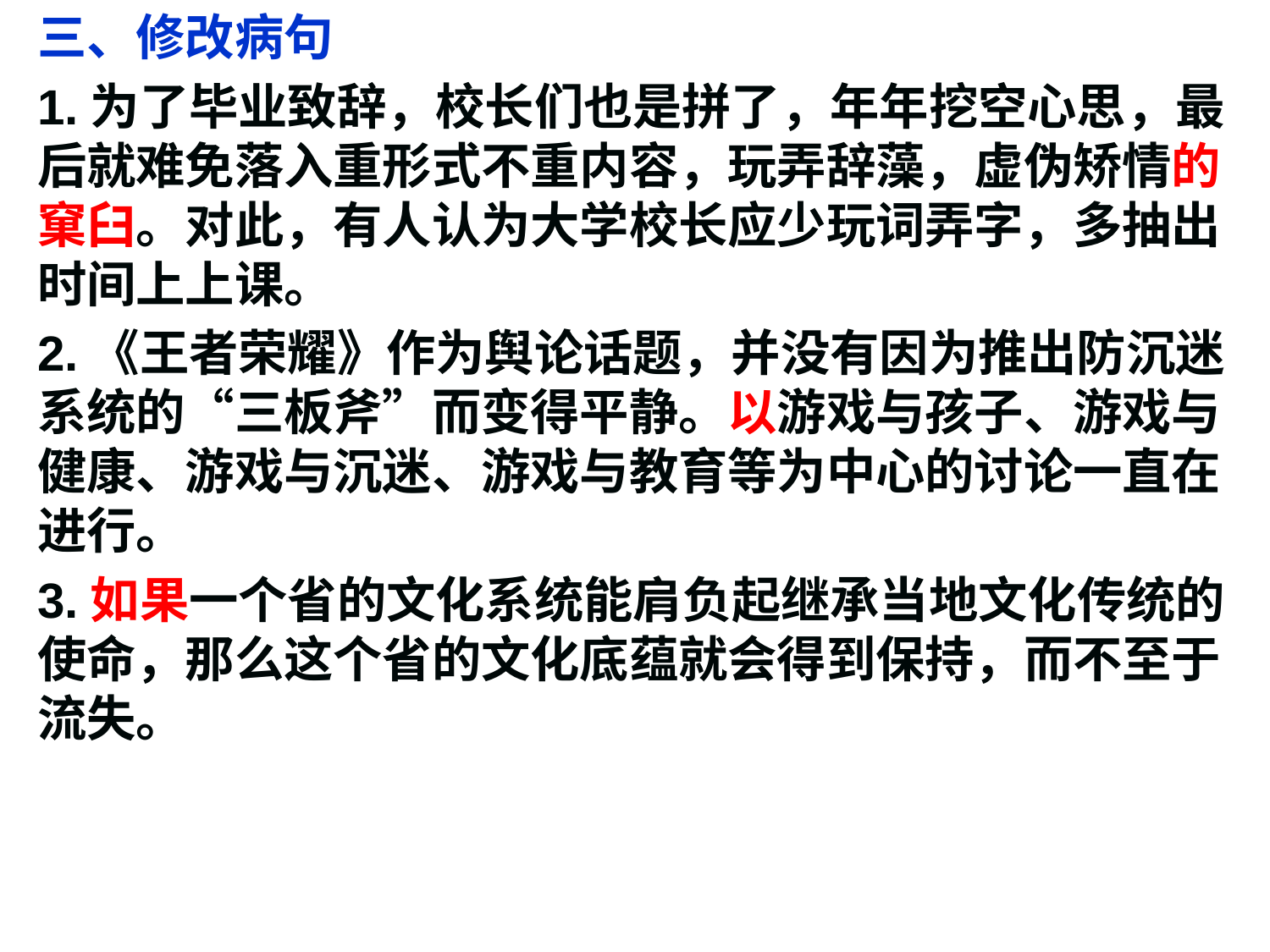

三、修改病句
1.为了毕业致辞，校长们也是拼了，年年挖空心思，最后就难免落入重形式不重内容，玩弄辞藻，虚伪矫情的窠臼。对此，有人认为大学校长应少玩词弄字，多抽出时间上上课。
2.《王者荣耀》作为舆论话题，并没有因为推出防沉迷系统的“三板斧”而变得平静。以游戏与孩子、游戏与健康、游戏与沉迷、游戏与教育等为中心的讨论一直在进行。
3.如果一个省的文化系统能肩负起继承当地文化传统的使命，那么这个省的文化底蕴就会得到保持，而不至于流失。